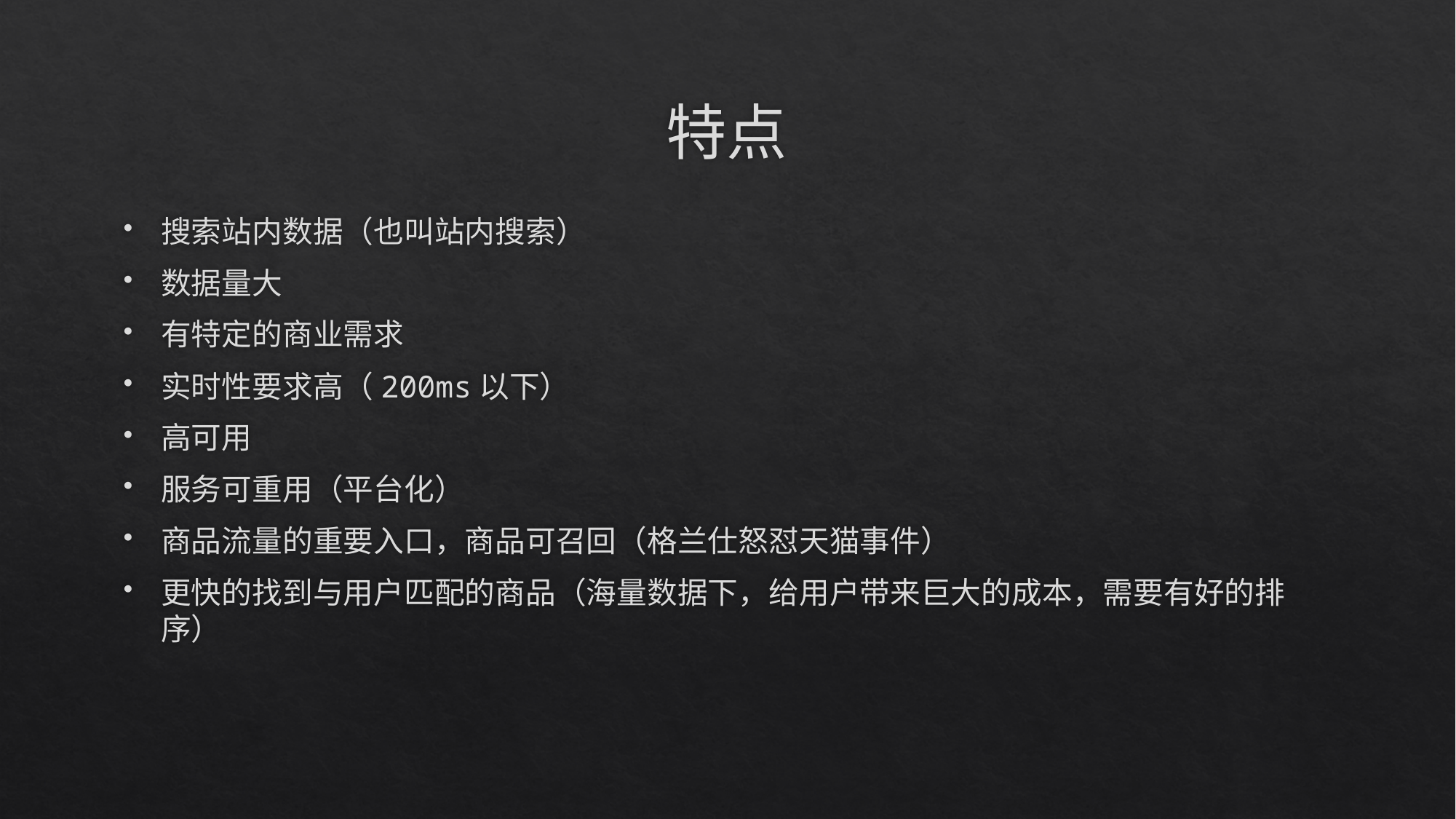

# 特点
搜索站内数据（也叫站内搜索）
数据量大
有特定的商业需求
实时性要求高（200ms以下）
高可用
服务可重用（平台化）
商品流量的重要入口，商品可召回（格兰仕怒怼天猫事件）
更快的找到与用户匹配的商品（海量数据下，给用户带来巨大的成本，需要有好的排序）